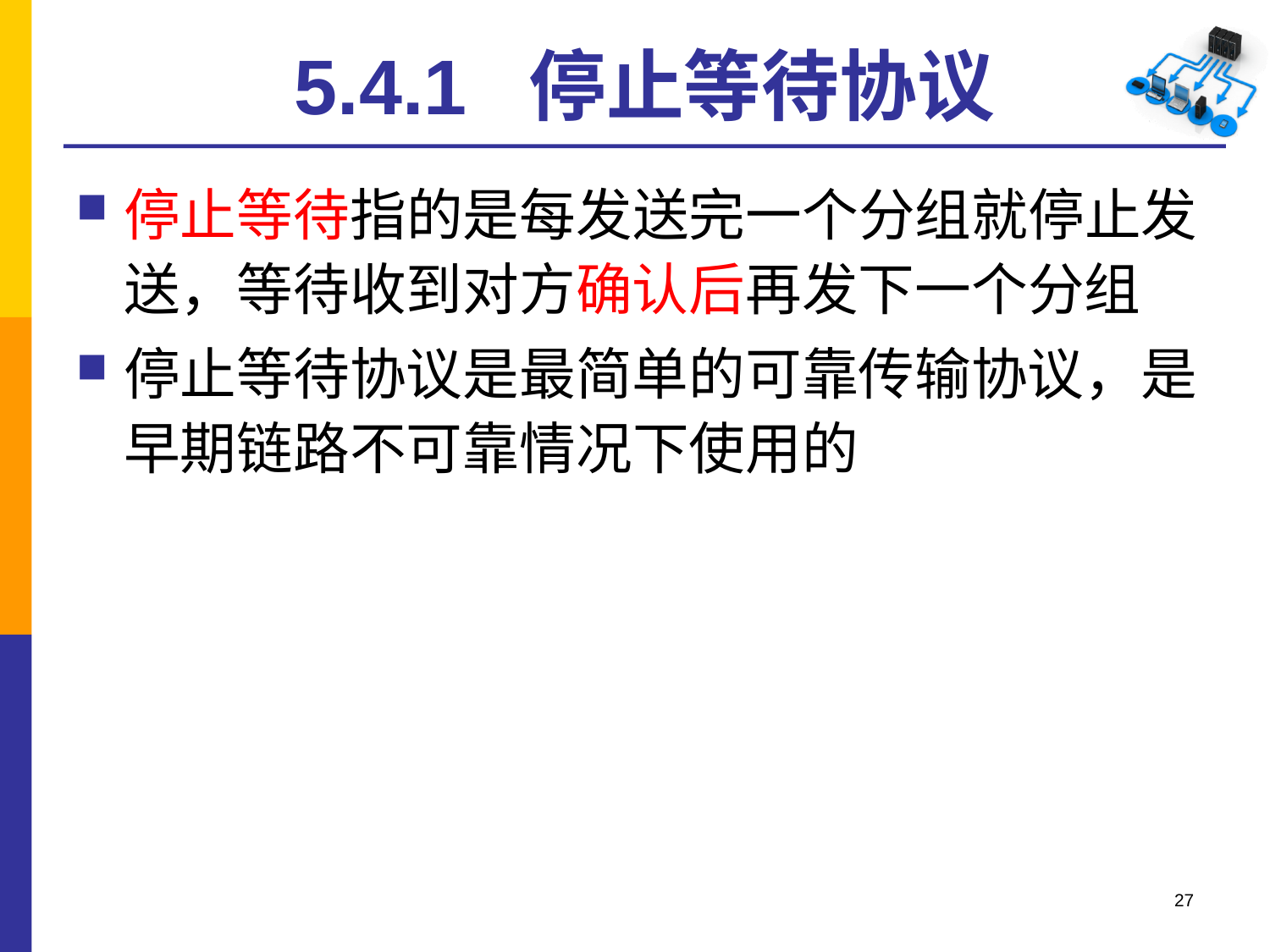

# 5.4.1  停止等待协议
停止等待指的是每发送完一个分组就停止发送，等待收到对方确认后再发下一个分组
停止等待协议是最简单的可靠传输协议，是早期链路不可靠情况下使用的
27